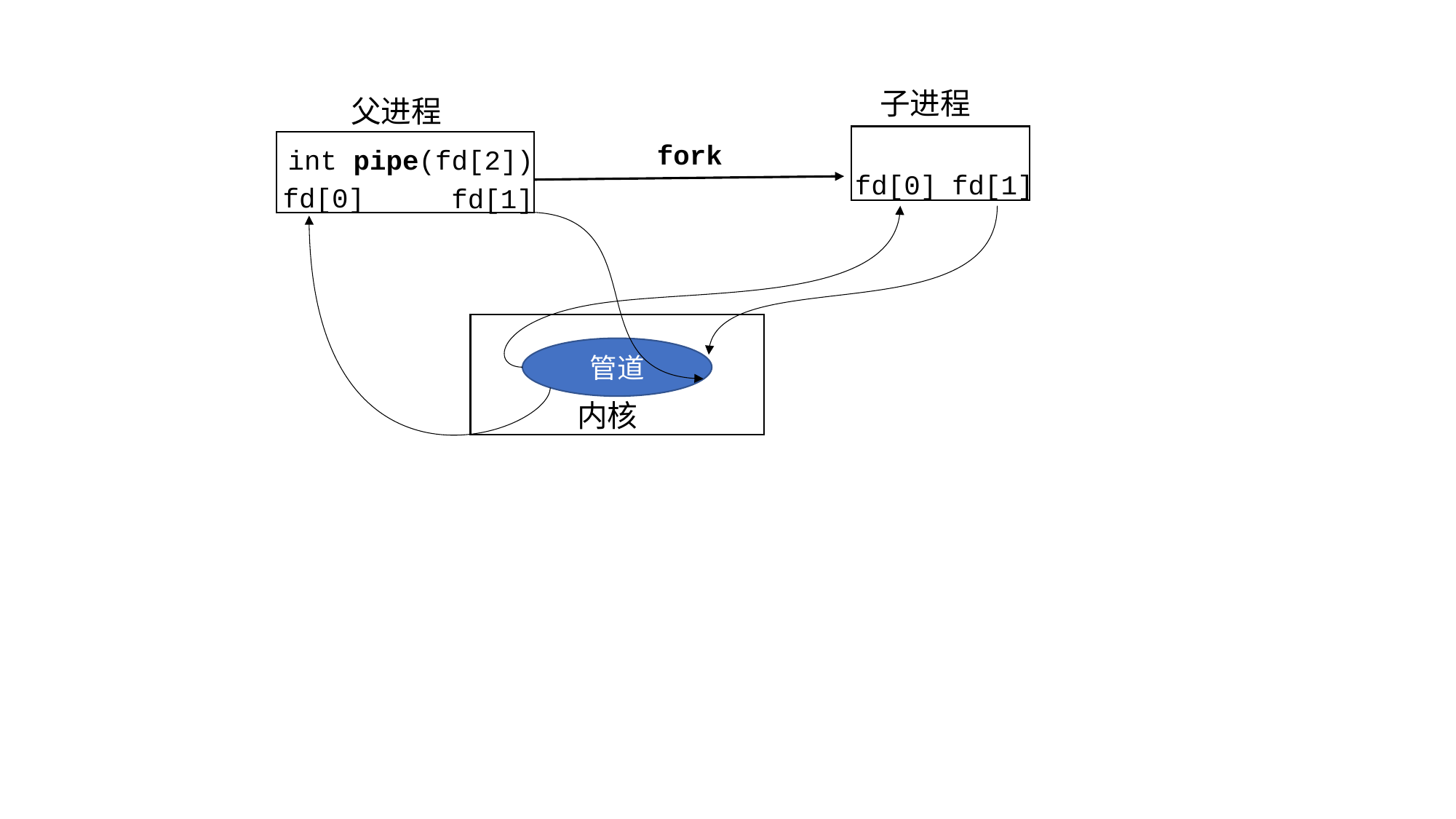

子进程
父进程

fork
int pipe(fd[2])
fd[0]
fd[1]
fd[0]
fd[1]

管道
内核